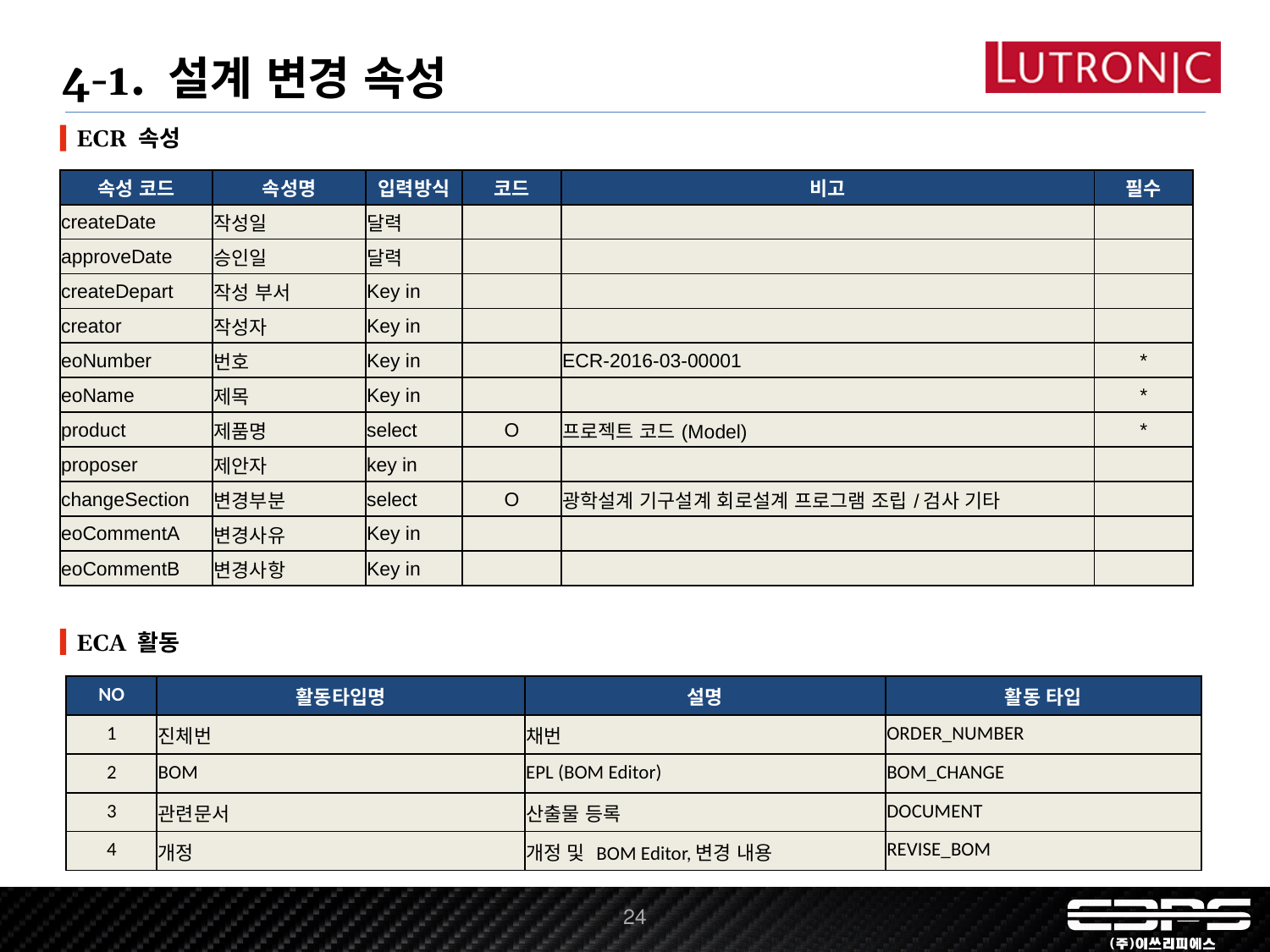

4-1. 설계 변경 속성
ECR 속성

| 속성 코드 | 속성명 | 입력방식 | 코드 | 비고 | 필수 |
| --- | --- | --- | --- | --- | --- |
| createDate | 작성일 | 달력 |  |  |  |
| approveDate | 승인일 | 달력 |  |  |  |
| createDepart | 작성 부서 | Key in |  |  |  |
| creator | 작성자 | Key in |  |  |  |
| eoNumber | 번호 | Key in |  | ECR-2016-03-00001 | \* |
| eoName | 제목 | Key in |  |  | \* |
| product | 제품명 | select | O | 프로젝트 코드(Model) | \* |
| proposer | 제안자 | key in |  |  |  |
| changeSection | 변경부분 | select | O | 광학설계 기구설계 회로설계 프로그램 조립/검사 기타 |  |
| eoCommentA | 변경사유 | Key in |  |  |  |
| eoCommentB | 변경사항 | Key in |  |  |  |
ECA 활동

| NO | 활동타입명 | 설명 | 활동 타입 |
| --- | --- | --- | --- |
| 1 | 진체번 | 채번 | ORDER\_NUMBER |
| 2 | BOM | EPL (BOM Editor) | BOM\_CHANGE |
| 3 | 관련문서 | 산출물 등록 | DOCUMENT |
| 4 | 개정 | 개정 및 BOM Editor,변경 내용 | REVISE\_BOM |